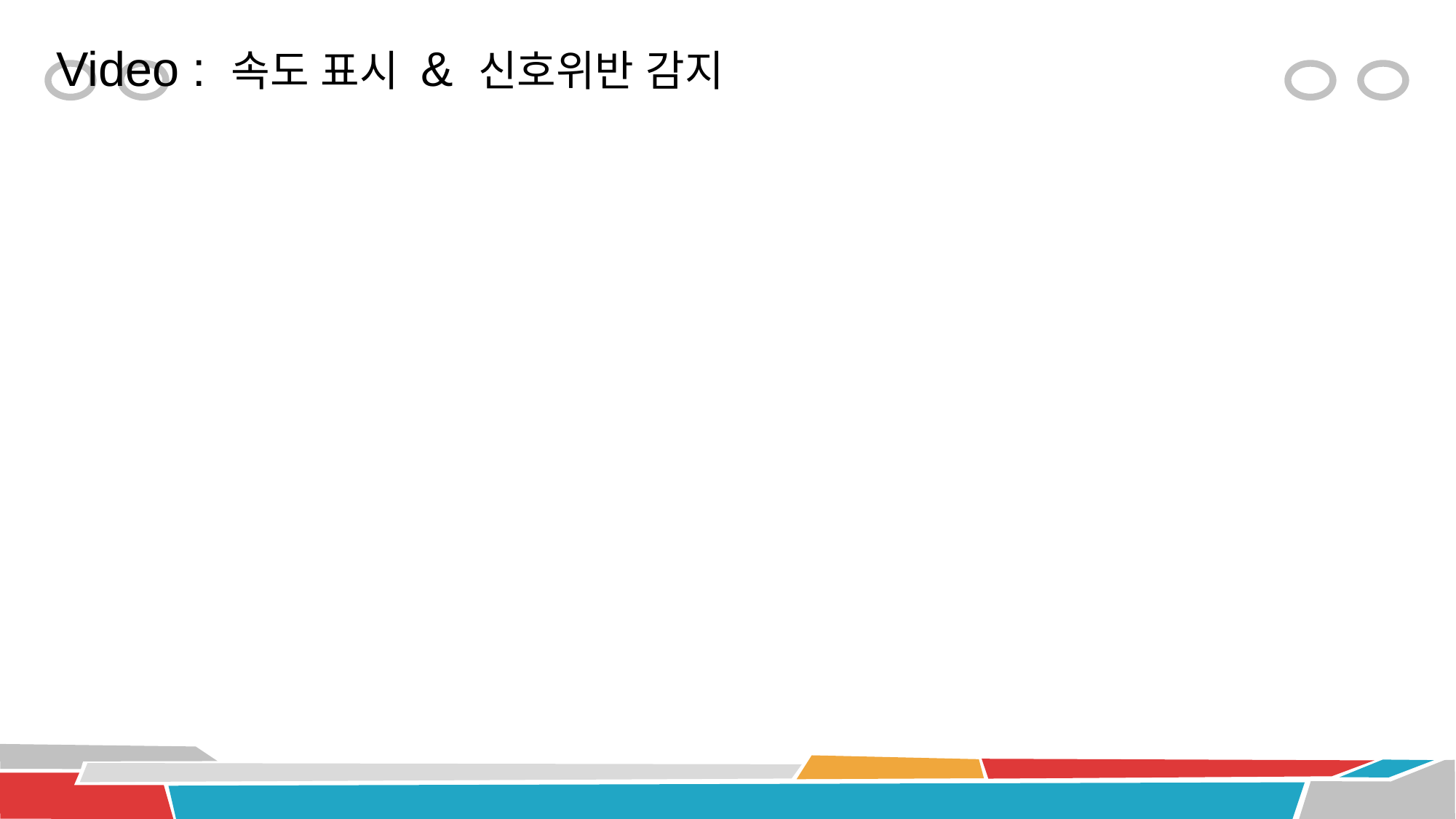

Video : 속도 표시 & 신호위반 감지